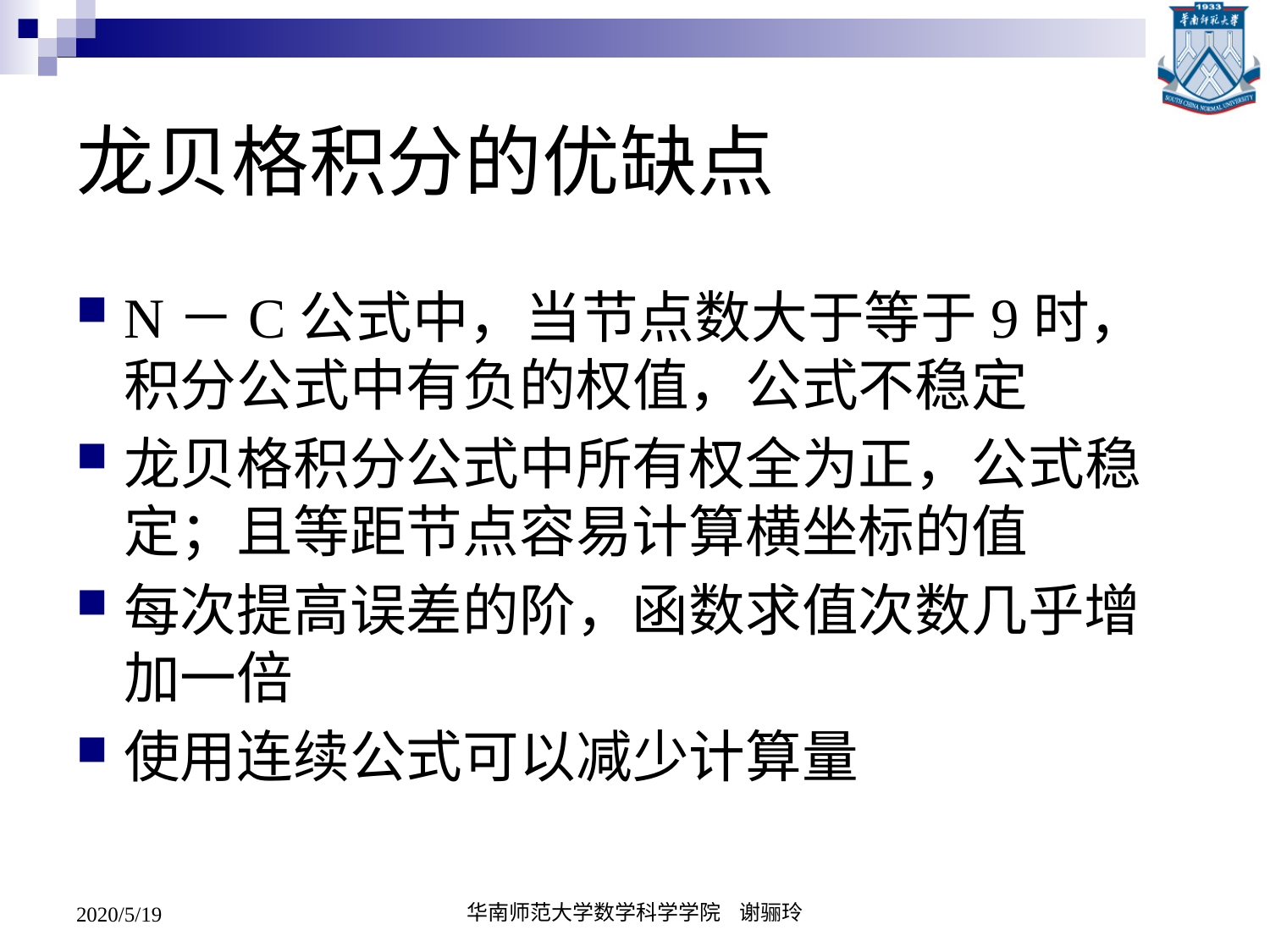

# 龙贝格积分的优缺点
N－C公式中，当节点数大于等于9时，积分公式中有负的权值，公式不稳定
龙贝格积分公式中所有权全为正，公式稳定；且等距节点容易计算横坐标的值
每次提高误差的阶，函数求值次数几乎增加一倍
使用连续公式可以减少计算量
2020/5/19
华南师范大学数学科学学院    谢骊玲